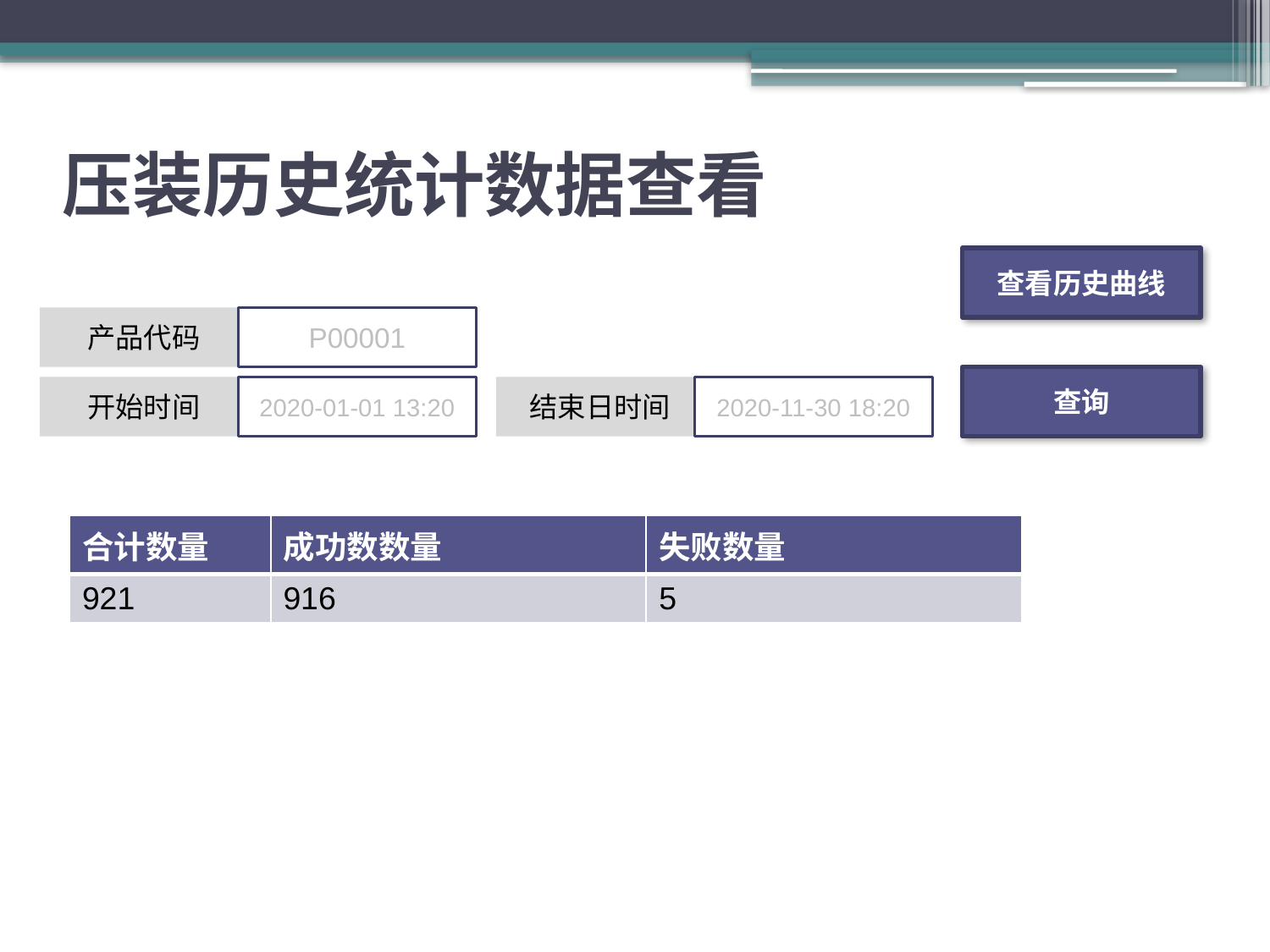

# 压装历史统计数据查看
查看历史曲线
产品代码
P00001
查询
开始时间
2020-01-01 13:20
结束日时间
2020-11-30 18:20
| 合计数量 | 成功数数量 | 失败数量 |
| --- | --- | --- |
| 921 | 916 | 5 |